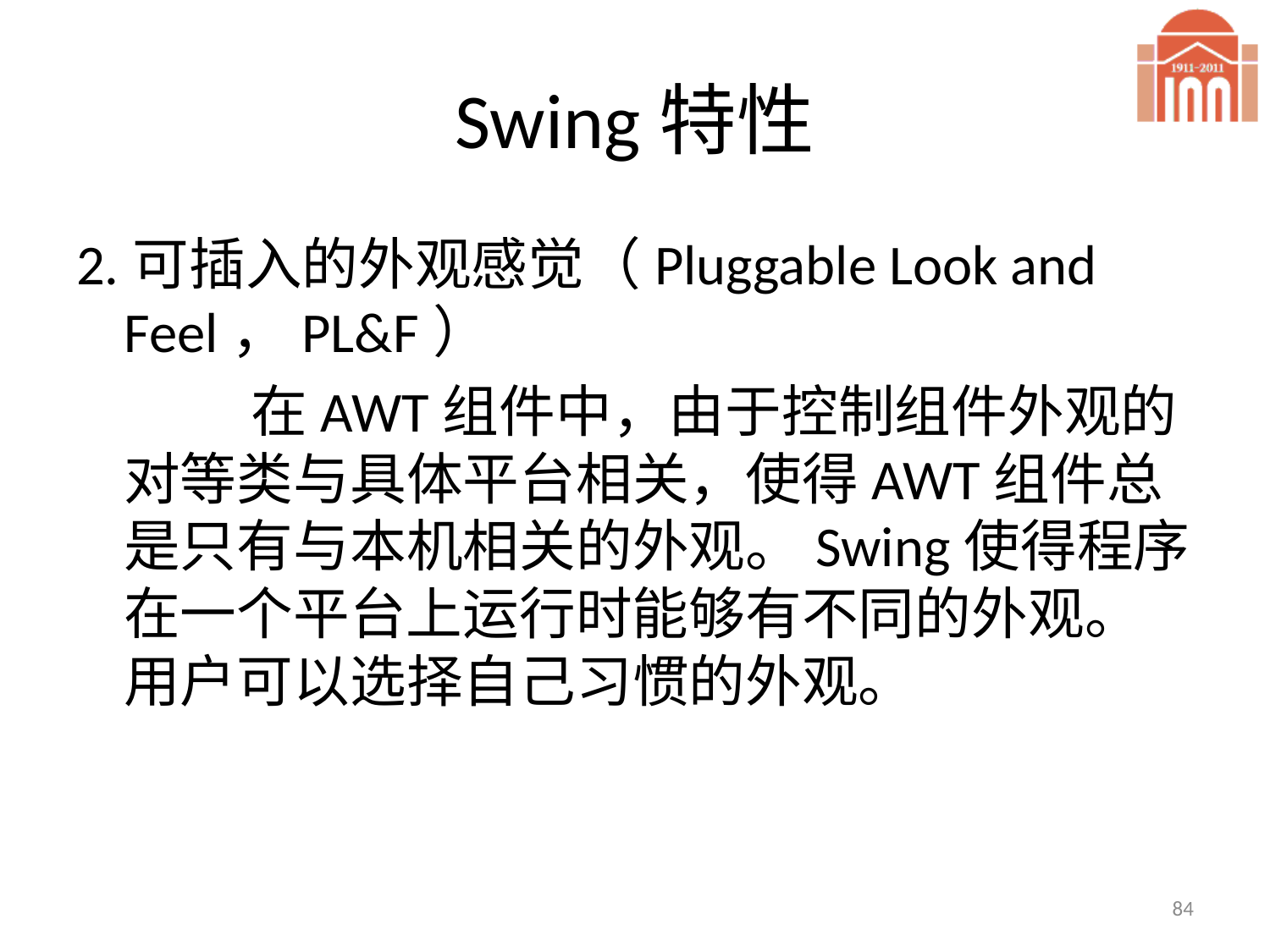

# Swing特性
2.可插入的外观感觉（Pluggable Look and Feel，PL&F）
		在AWT组件中，由于控制组件外观的对等类与具体平台相关，使得AWT组件总是只有与本机相关的外观。Swing使得程序在一个平台上运行时能够有不同的外观。用户可以选择自己习惯的外观。
84